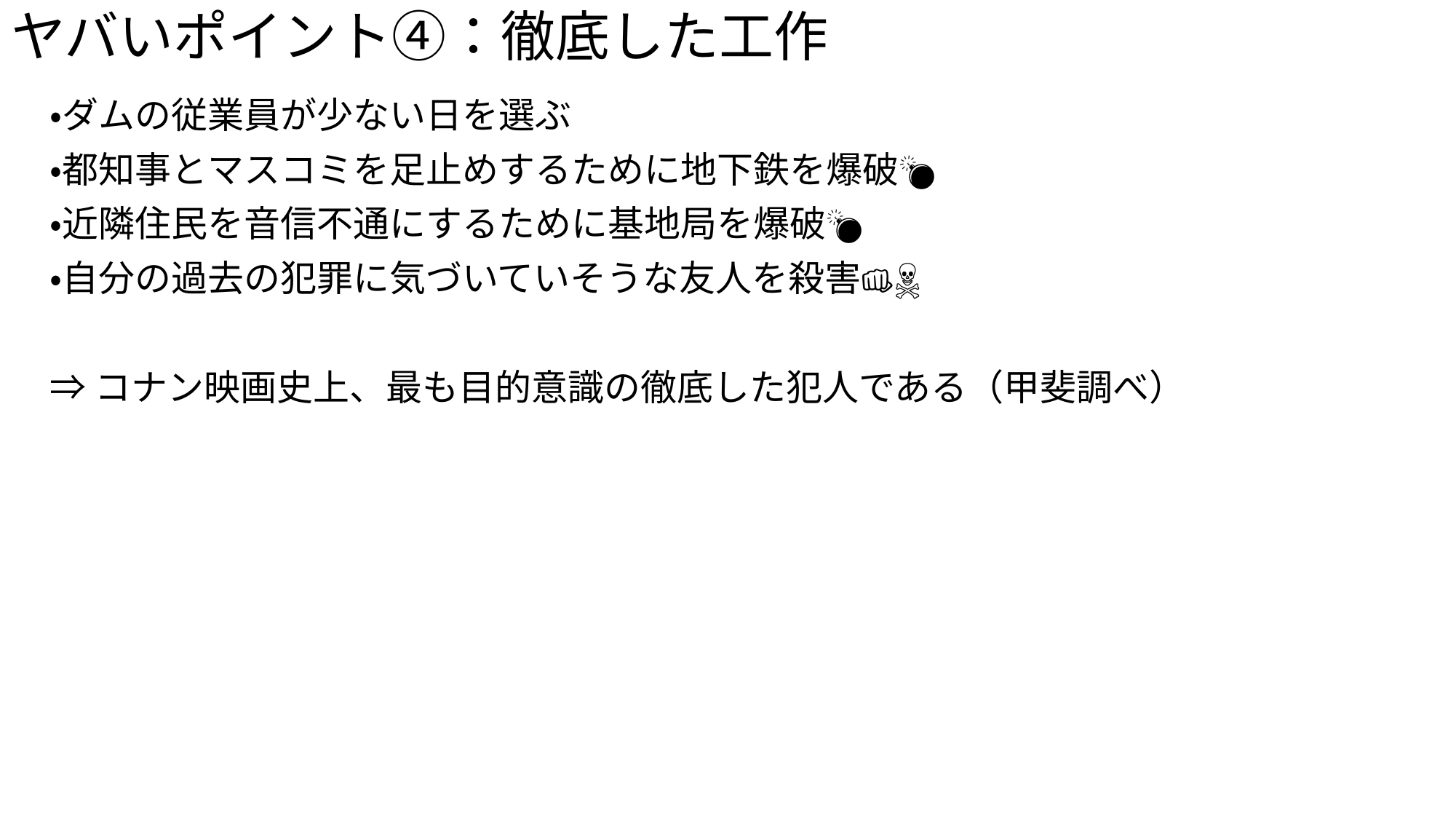

# ヤバいポイント④：徹底した工作
・ダムの従業員が少ない日を選ぶ
・都知事とマスコミを足止めするために地下鉄を爆破💣
・近隣住民を音信不通にするために基地局を爆破💣
・自分の過去の犯罪に気づいていそうな友人を殺害👊☠

⇒コナン映画史上、最も目的意識の徹底した犯人である（甲斐調べ）